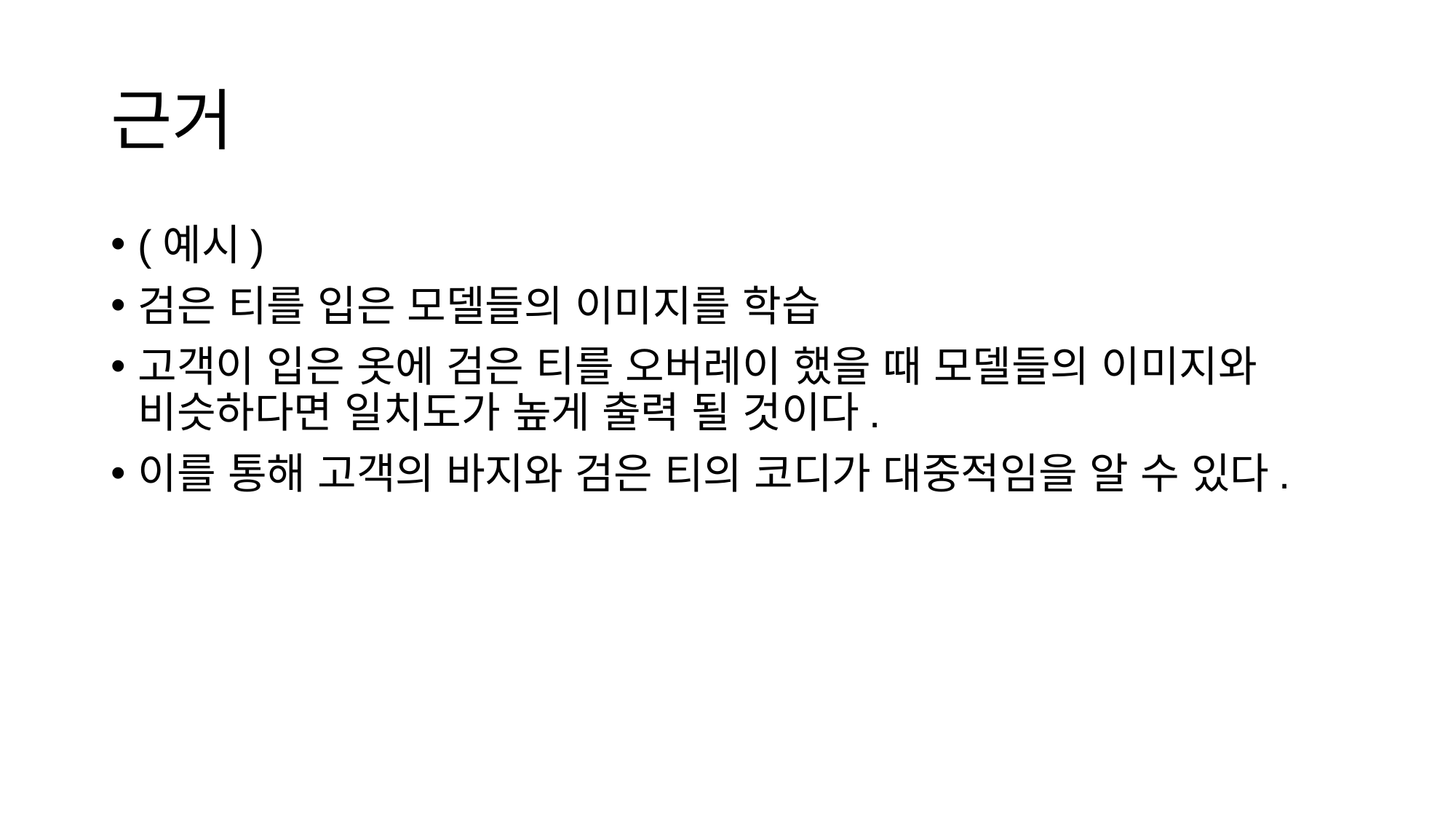

# 근거
(예시)
검은 티를 입은 모델들의 이미지를 학습
고객이 입은 옷에 검은 티를 오버레이 했을 때 모델들의 이미지와 비슷하다면 일치도가 높게 출력 될 것이다.
이를 통해 고객의 바지와 검은 티의 코디가 대중적임을 알 수 있다.